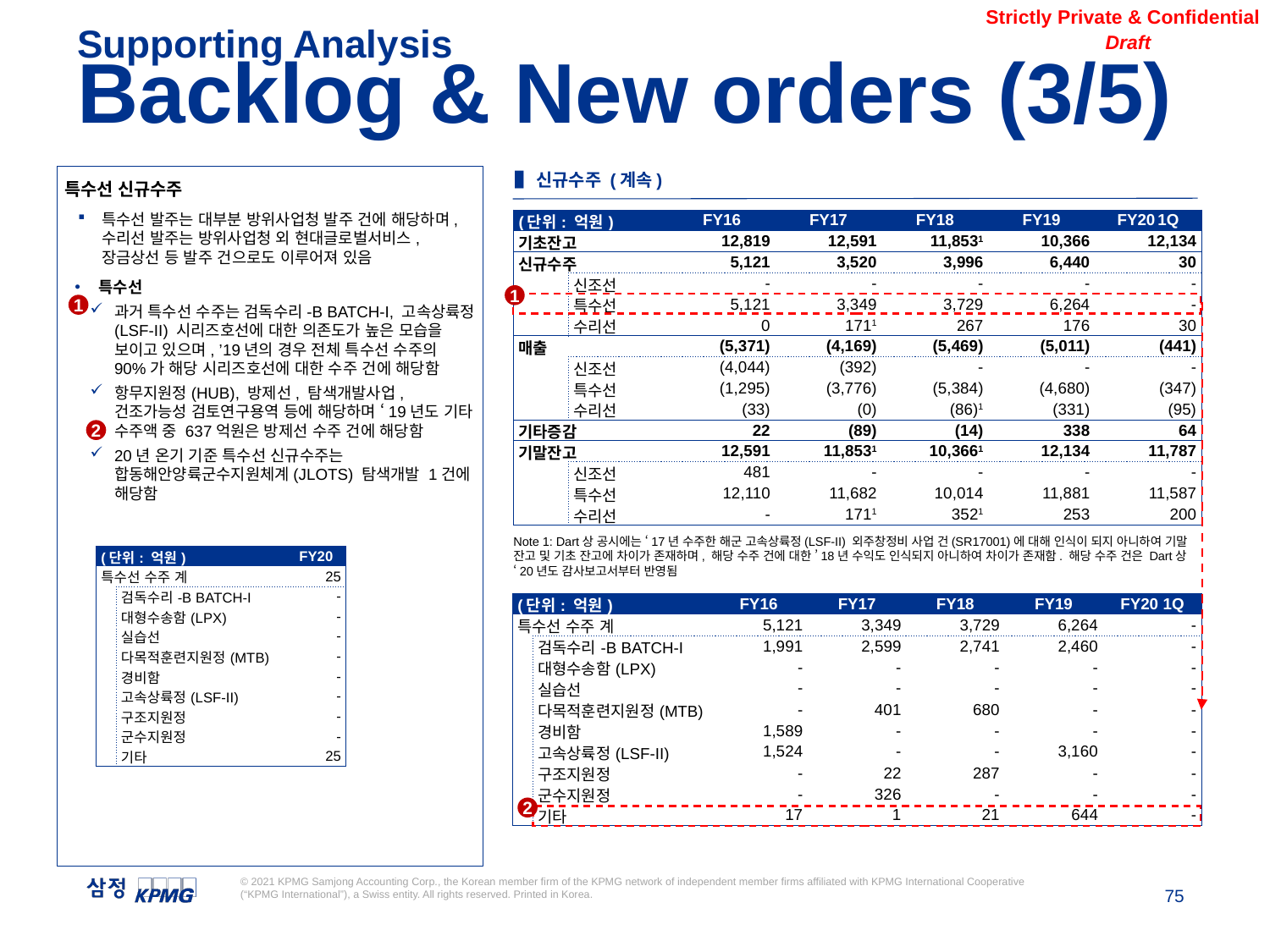

Supporting Analysis
Backlog & New orders (3/5)
▌신규수주 (계속)

특수선 신규수주
특수선 발주는 대부분 방위사업청 발주 건에 해당하며, 수리선 발주는 방위사업청 외 현대글로벌서비스, 장금상선 등 발주 건으로도 이루어져 있음
특수선
과거 특수선 수주는 검독수리-B BATCH-I, 고속상륙정(LSF-II) 시리즈호선에 대한 의존도가 높은 모습을 보이고 있으며, ’19년의 경우 전체 특수선 수주의 90%가 해당 시리즈호선에 대한 수주 건에 해당함
항무지원정(HUB), 방제선, 탐색개발사업, 건조가능성 검토연구용역 등에 해당하며 ‘19년도 기타 수주액 중 637억원은 방제선 수주 건에 해당함
20년 온기 기준 특수선 신규수주는 합동해안양륙군수지원체계(JLOTS) 탐색개발 1건에 해당함
| (단위: 억원) |  | FY16 | FY17 | FY18 | FY19 | FY20 1Q |
| --- | --- | --- | --- | --- | --- | --- |
| 기초잔고 |  | 12,819 | 12,591 | 11,8531 | 10,366 | 12,134 |
| 신규수주 |  | 5,121 | 3,520 | 3,996 | 6,440 | 30 |
|  | 신조선 | - | - | - | - | - |
|  | 특수선 | 5,121 | 3,349 | 3,729 | 6,264 | - |
|  | 수리선 | 0 | 1711 | 267 | 176 | 30 |
| 매출 |  | (5,371) | (4,169) | (5,469) | (5,011) | (441) |
|  | 신조선 | (4,044) | (392) | - | - | - |
|  | 특수선 | (1,295) | (3,776) | (5,384) | (4,680) | (347) |
|  | 수리선 | (33) | (0) | (86)1 | (331) | (95) |
| 기타증감 |  | 22 | (89) | (14) | 338 | 64 |
| 기말잔고 |  | 12,591 | 11,8531 | 10,3661 | 12,134 | 11,787 |
|  | 신조선 | 481 | - | - | - | - |
|  | 특수선 | 12,110 | 11,682 | 10,014 | 11,881 | 11,587 |
|  | 수리선 | - | 1711 | 3521 | 253 | 200 |
1

1
2
Note 1: Dart상 공시에는 ‘17년 수주한 해군 고속상륙정(LSF-II) 외주창정비 사업 건(SR17001)에 대해 인식이 되지 아니하여 기말 잔고 및 기초 잔고에 차이가 존재하며, 해당 수주 건에 대한 ’18년 수익도 인식되지 아니하여 차이가 존재함. 해당 수주 건은 Dart상 ‘20년도 감사보고서부터 반영됨
| (단위: 억원) |  | FY20 |
| --- | --- | --- |
| 특수선 수주 계 |  | 25 |
|  | 검독수리-B BATCH-I | - |
|  | 대형수송함(LPX) | - |
|  | 실습선 | - |
|  | 다목적훈련지원정(MTB) | - |
|  | 경비함 | - |
|  | 고속상륙정(LSF-II) | - |
|  | 구조지원정 | - |
|  | 군수지원정 | - |
|  | 기타 | 25 |
| (단위: 억원) |  | FY16 | FY17 | FY18 | FY19 | FY20 1Q |
| --- | --- | --- | --- | --- | --- | --- |
| 특수선 수주 계 |  | 5,121 | 3,349 | 3,729 | 6,264 | - |
|  | 검독수리-B BATCH-I | 1,991 | 2,599 | 2,741 | 2,460 | - |
|  | 대형수송함(LPX) | - | - | - | - | - |
|  | 실습선 | - | - | - | - | - |
|  | 다목적훈련지원정(MTB) | - | 401 | 680 | - | - |
|  | 경비함 | 1,589 | - | - | - | - |
|  | 고속상륙정(LSF-II) | 1,524 | - | - | 3,160 | - |
|  | 구조지원정 | - | 22 | 287 | - | - |
|  | 군수지원정 | - | 326 | - | - | - |
|  | 기타 | 17 | 1 | 21 | 644 | - |
2